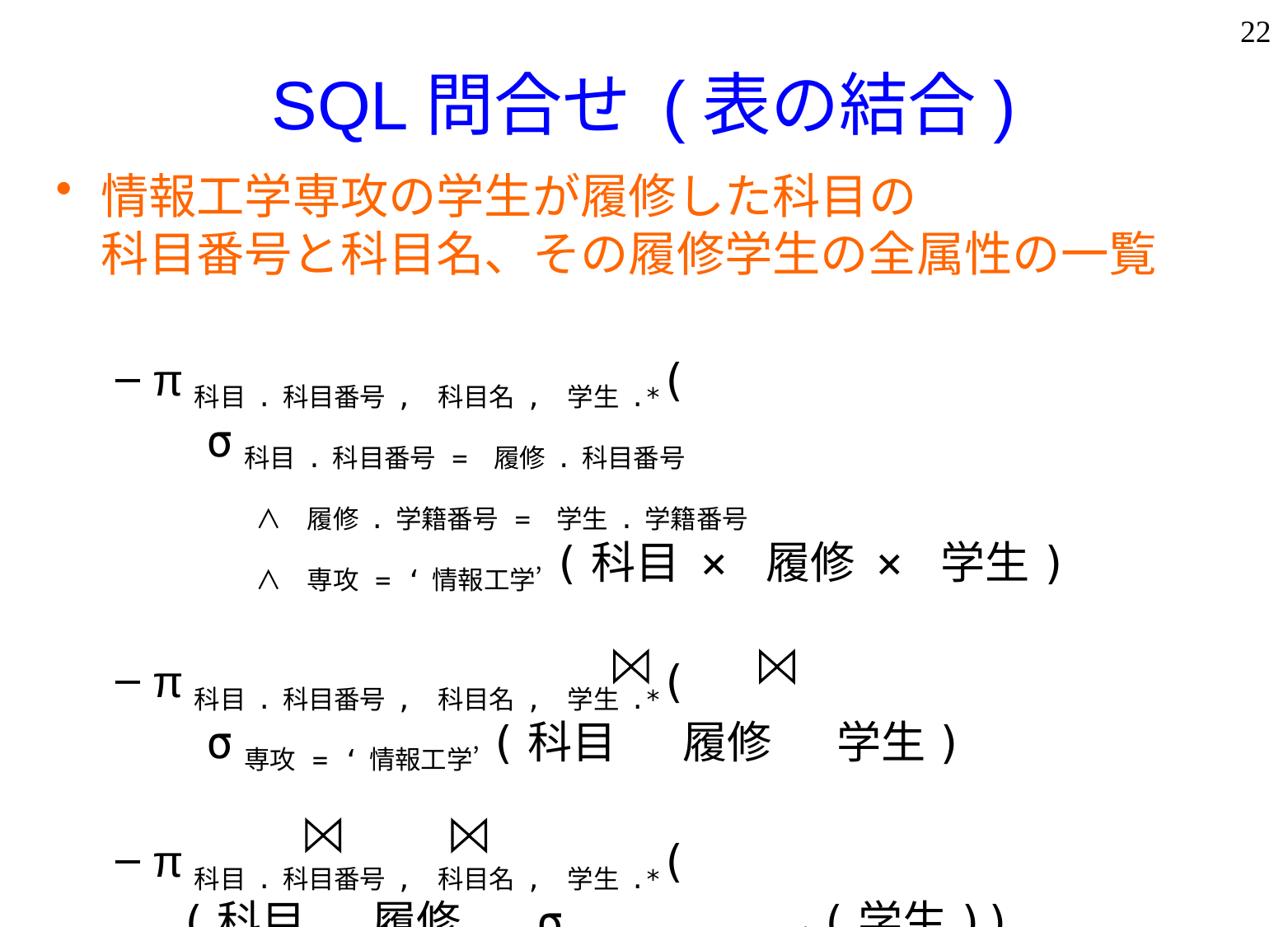

22
# SQL問合せ (表の結合)
情報工学専攻の学生が履修した科目の
科目番号と科目名、その履修学生の全属性の一覧

π科目.科目番号, 科目名, 学生.*(
  σ科目.科目番号 = 履修.科目番号
　　　　∧　履修.学籍番号 = 学生.学籍番号
　　　　∧　専攻 = ‘情報工学’(科目 × 履修 × 学生)
π科目.科目番号, 科目名, 学生.*(
  σ専攻 = ‘情報工学’(科目 　 履修 　 学生)
π科目.科目番号, 科目名, 学生.*(
 (科目 　 履修 　 σ専攻 = ‘情報工学’(学生))